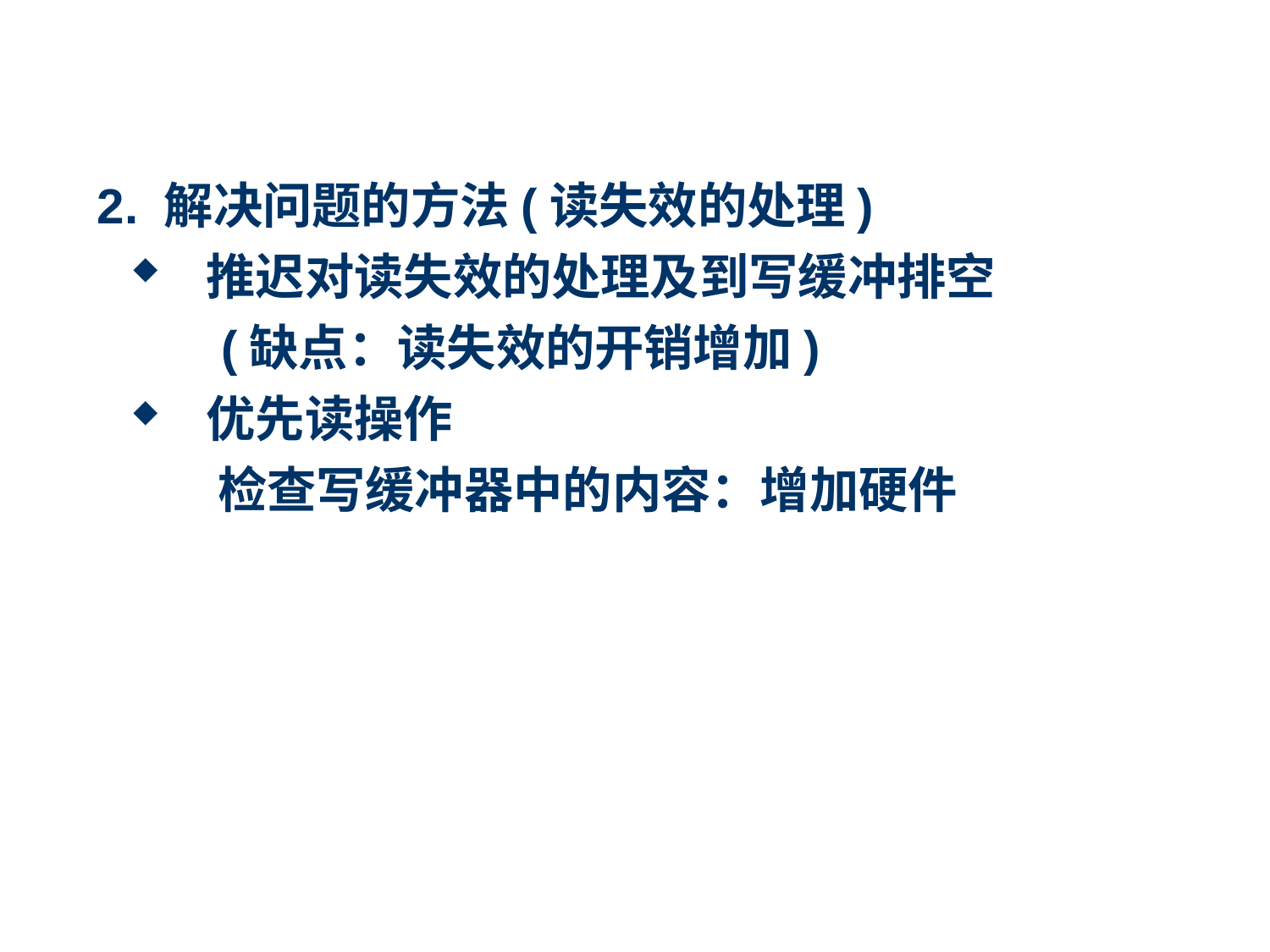

2. 解决问题的方法(读失效的处理)
   推迟对读失效的处理及到写缓冲排空
         (缺点：读失效的开销增加)
   优先读操作
    检查写缓冲器中的内容：增加硬件